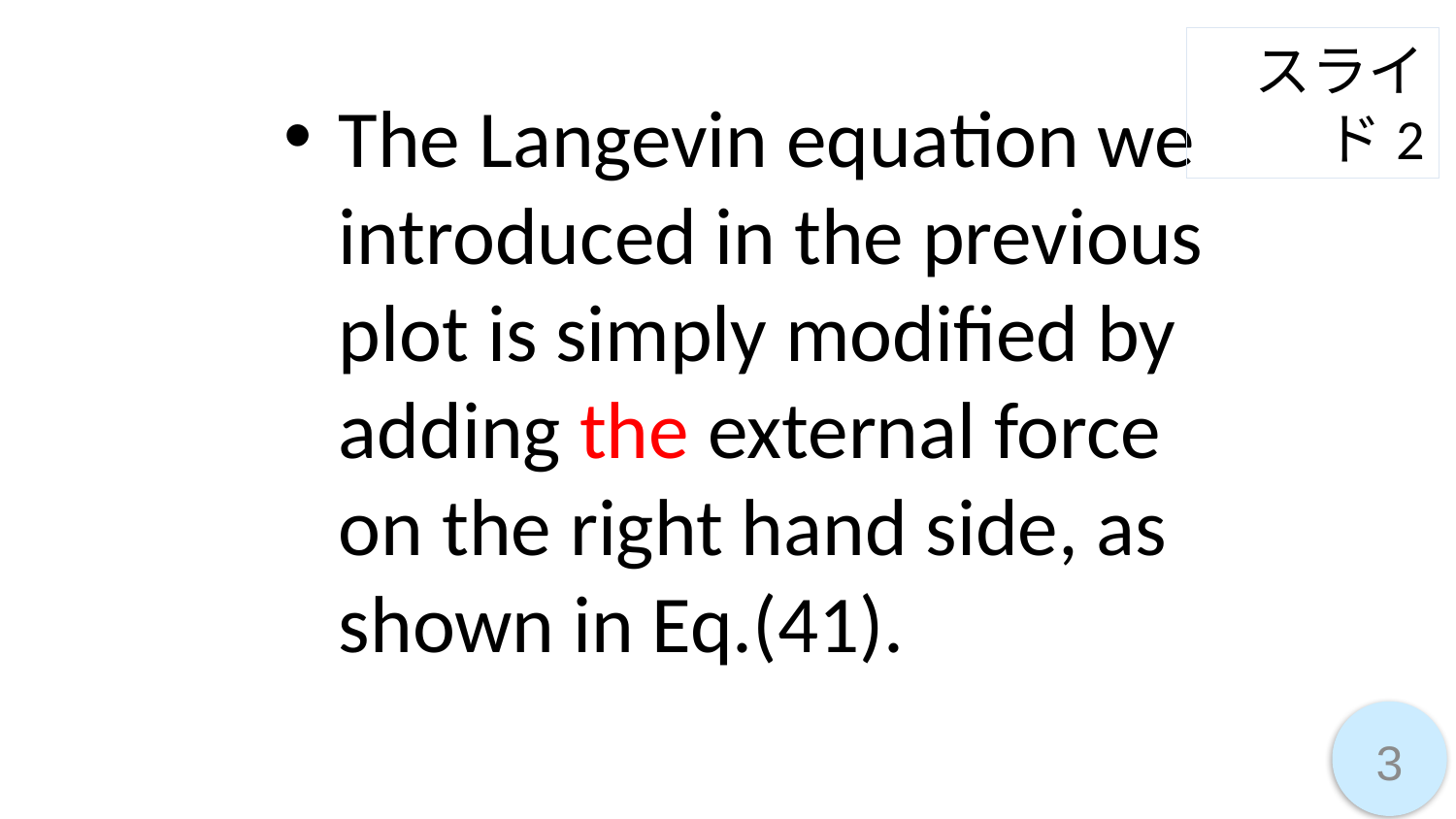

スライド2
The Langevin equation we introduced in the previous plot is simply modified by adding the external force on the right hand side, as shown in Eq.(41).
3